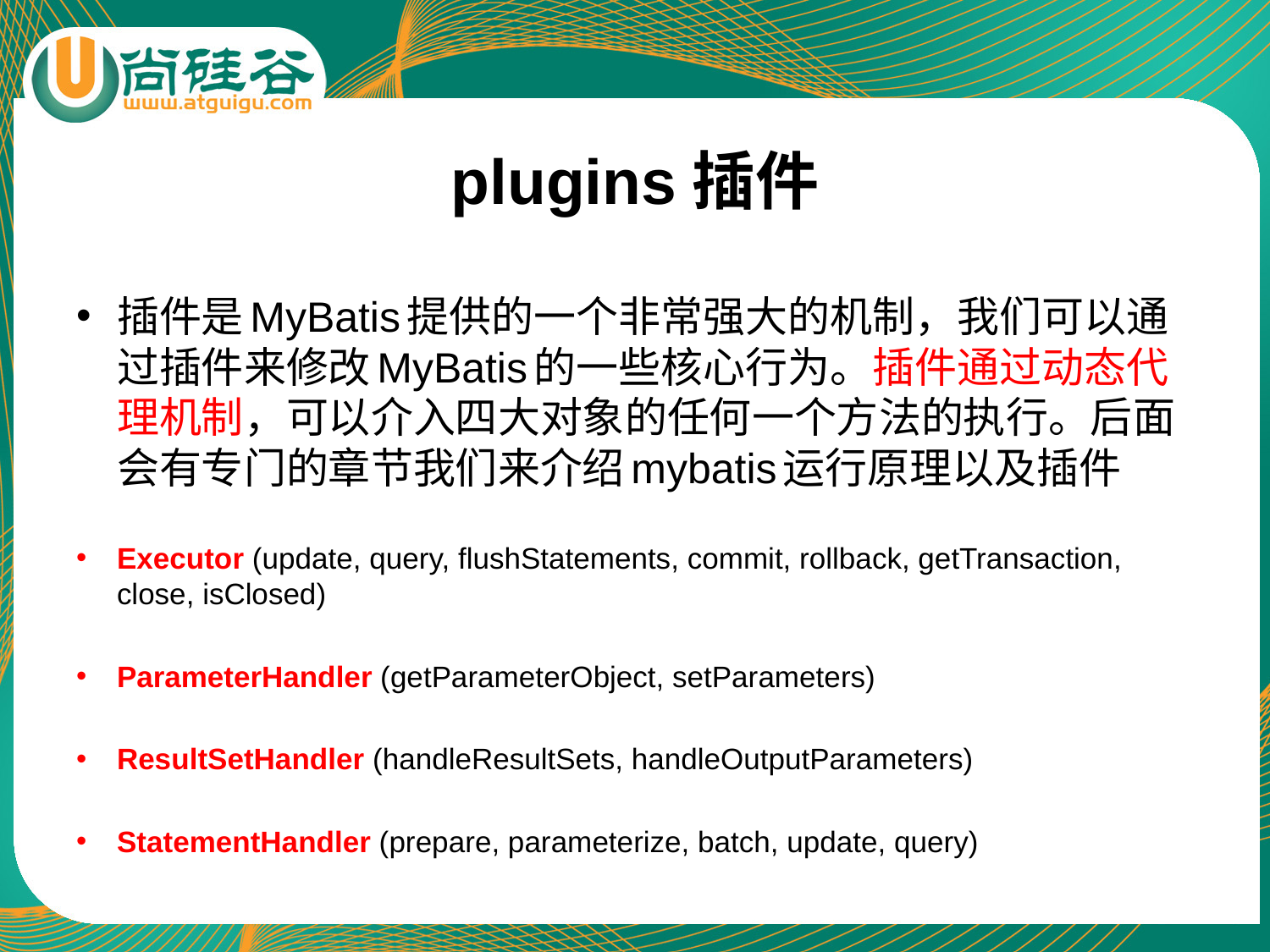

plugins插件
插件是MyBatis提供的一个非常强大的机制，我们可以通过插件来修改MyBatis的一些核心行为。插件通过动态代理机制，可以介入四大对象的任何一个方法的执行。后面会有专门的章节我们来介绍mybatis运行原理以及插件

Executor (update, query, flushStatements, commit, rollback, getTransaction, close, isClosed)

ParameterHandler (getParameterObject, setParameters)

ResultSetHandler (handleResultSets, handleOutputParameters)

StatementHandler (prepare, parameterize, batch, update, query)